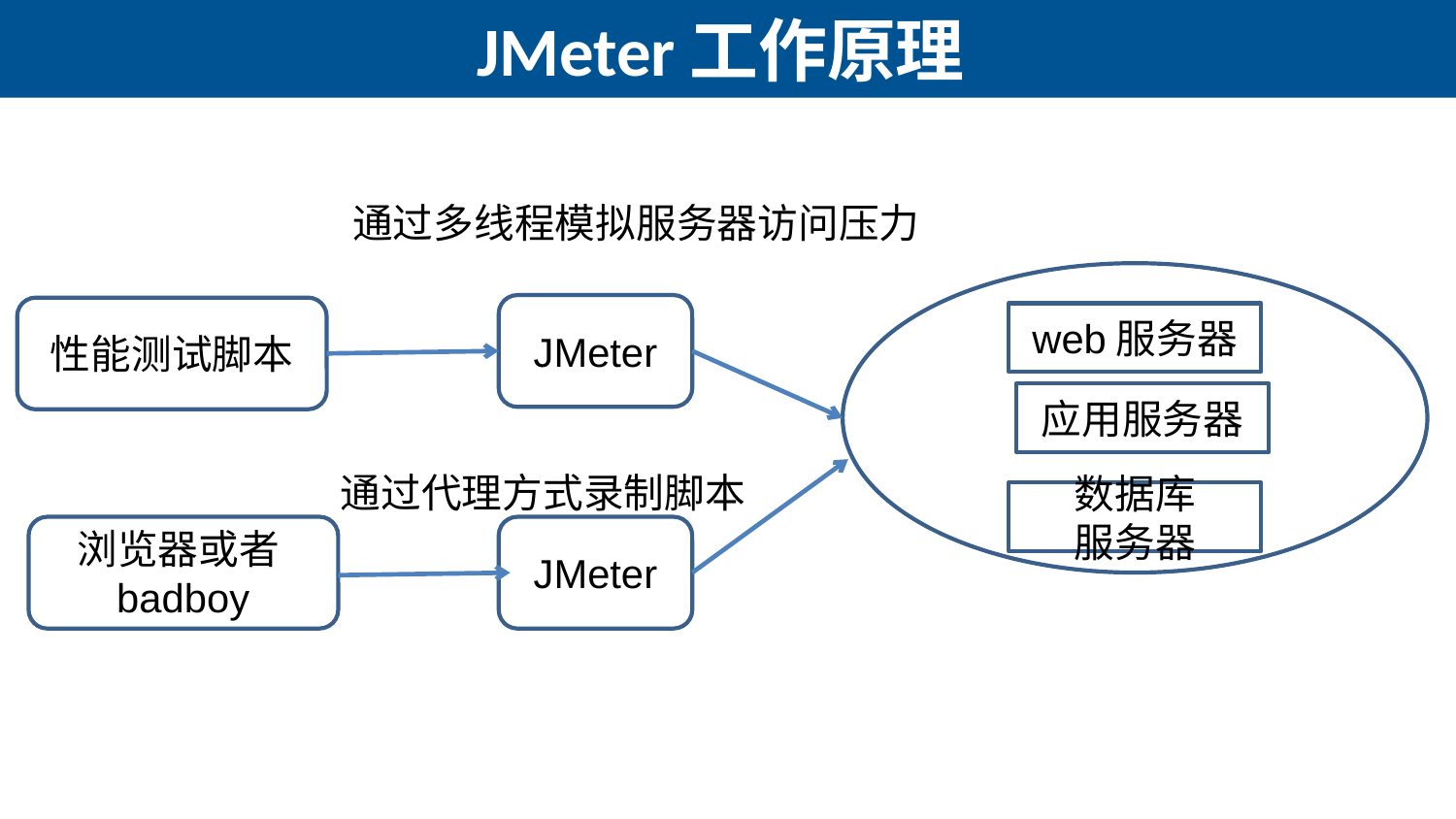

# JMeter工作原理
通过多线程模拟服务器访问压力

JMeter
性能测试脚本
web服务器
应用服务器
通过代理方式录制脚本
数据库
服务器
浏览器或者badboy
JMeter